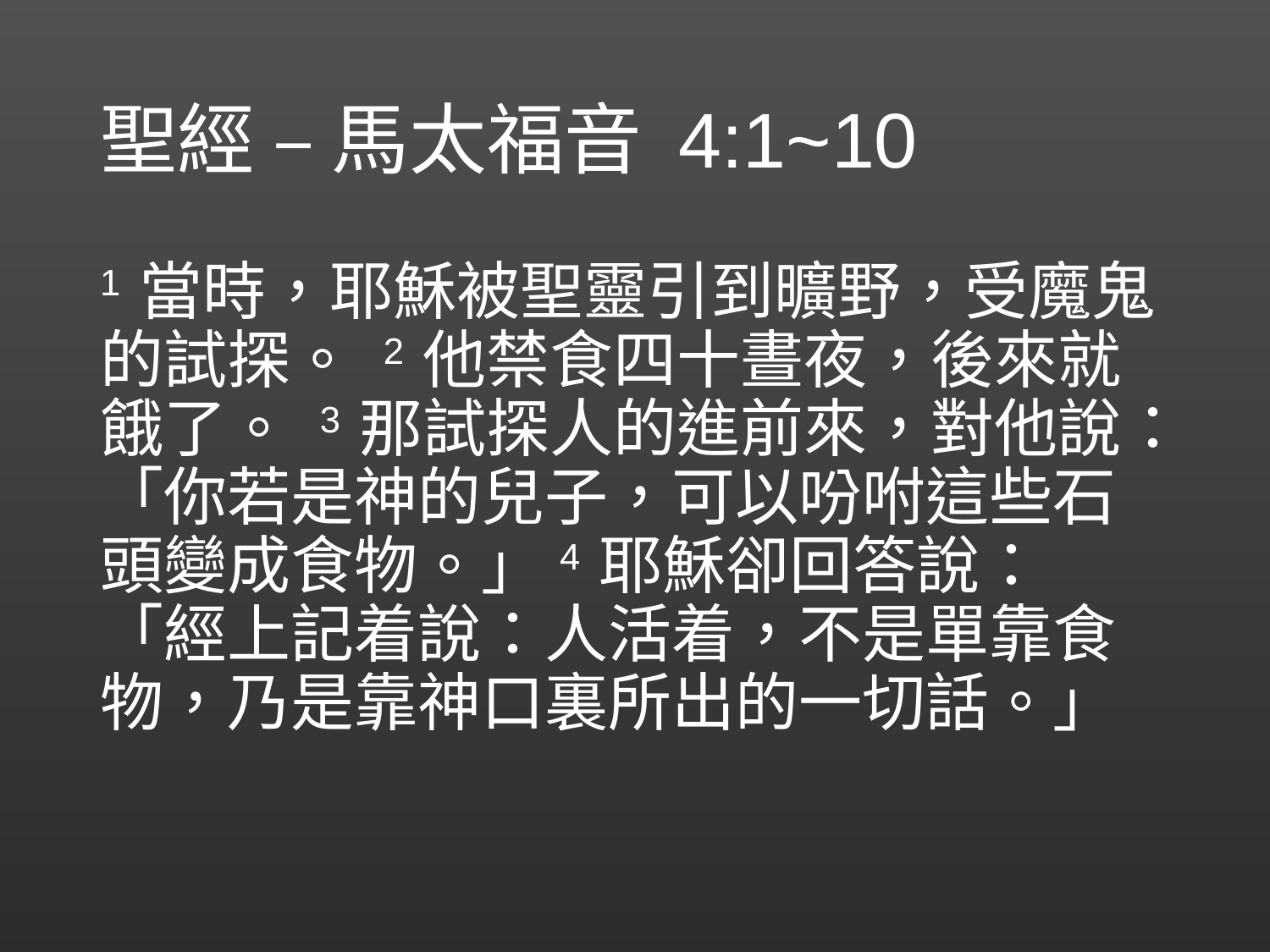

# 聖經 – 馬太福音 4:1~10
1 當時，耶穌被聖靈引到曠野，受魔鬼的試探。 2 他禁食四十晝夜，後來就餓了。 3 那試探人的進前來，對他說：「你若是神的兒子，可以吩咐這些石頭變成食物。」4 耶穌卻回答說：「經上記着說：人活着，不是單靠食物，乃是靠神口裏所出的一切話。」